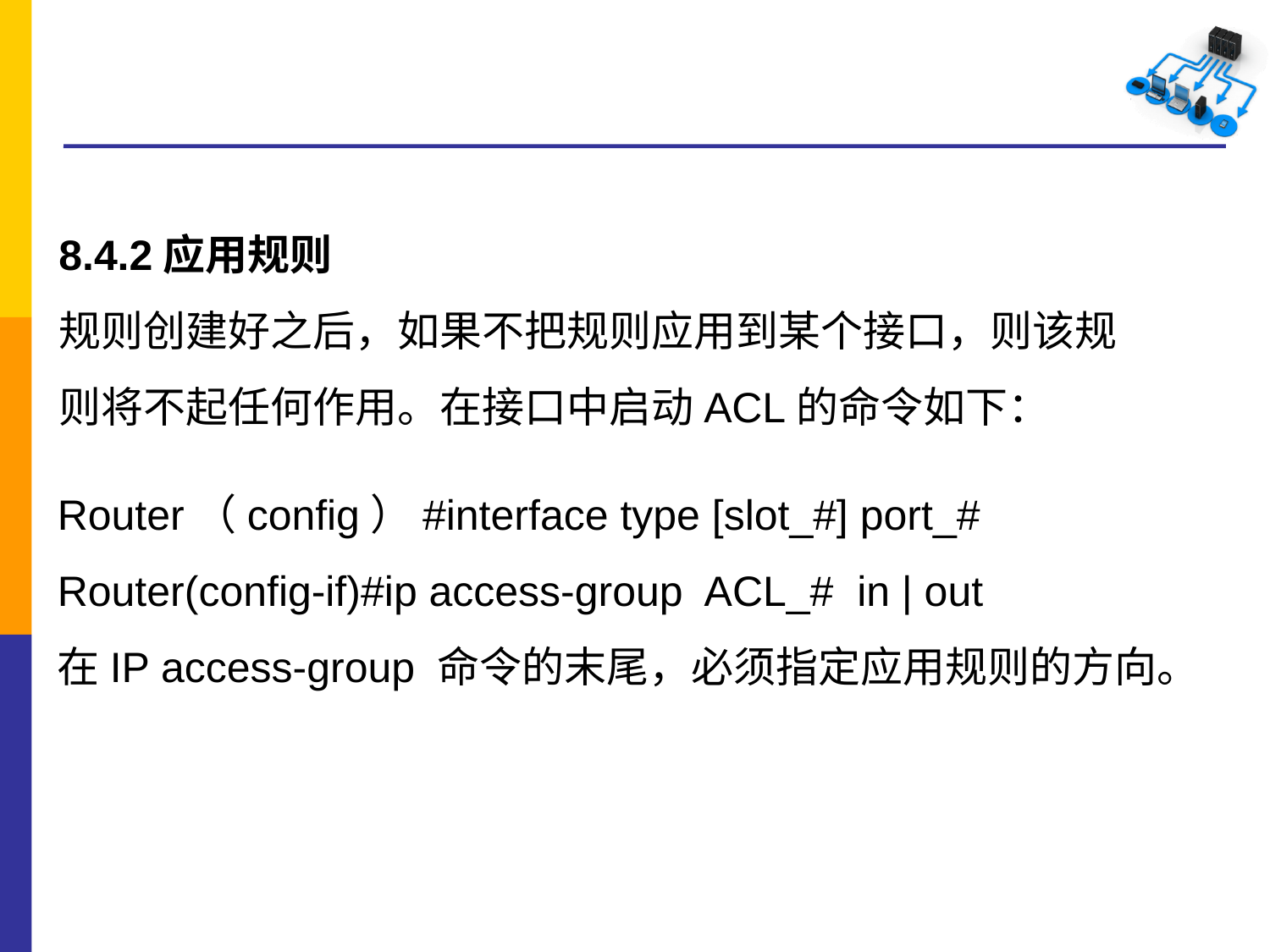

8.4.2应用规则
规则创建好之后，如果不把规则应用到某个接口，则该规则将不起任何作用。在接口中启动ACL的命令如下：
Router（config）#interface type [slot_#] port_#
Router(config-if)#ip access-group  ACL_#  in | out
在IP access-group 命令的末尾，必须指定应用规则的方向。